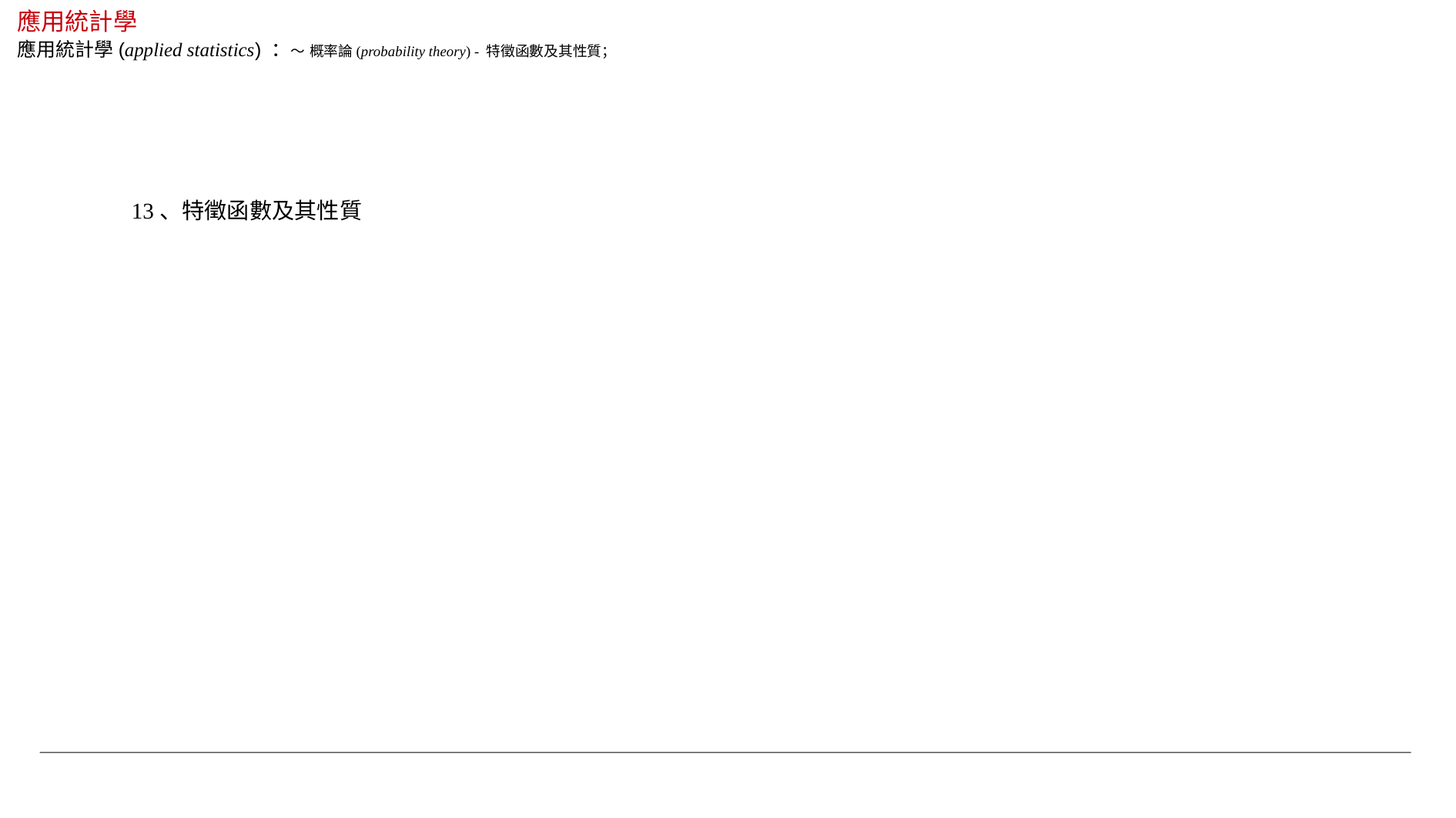

應用統計學
應用統計學(applied statistics) ：～ 概率論(probability theory) - 特徵函數及其性質；
13、特徵函數及其性質